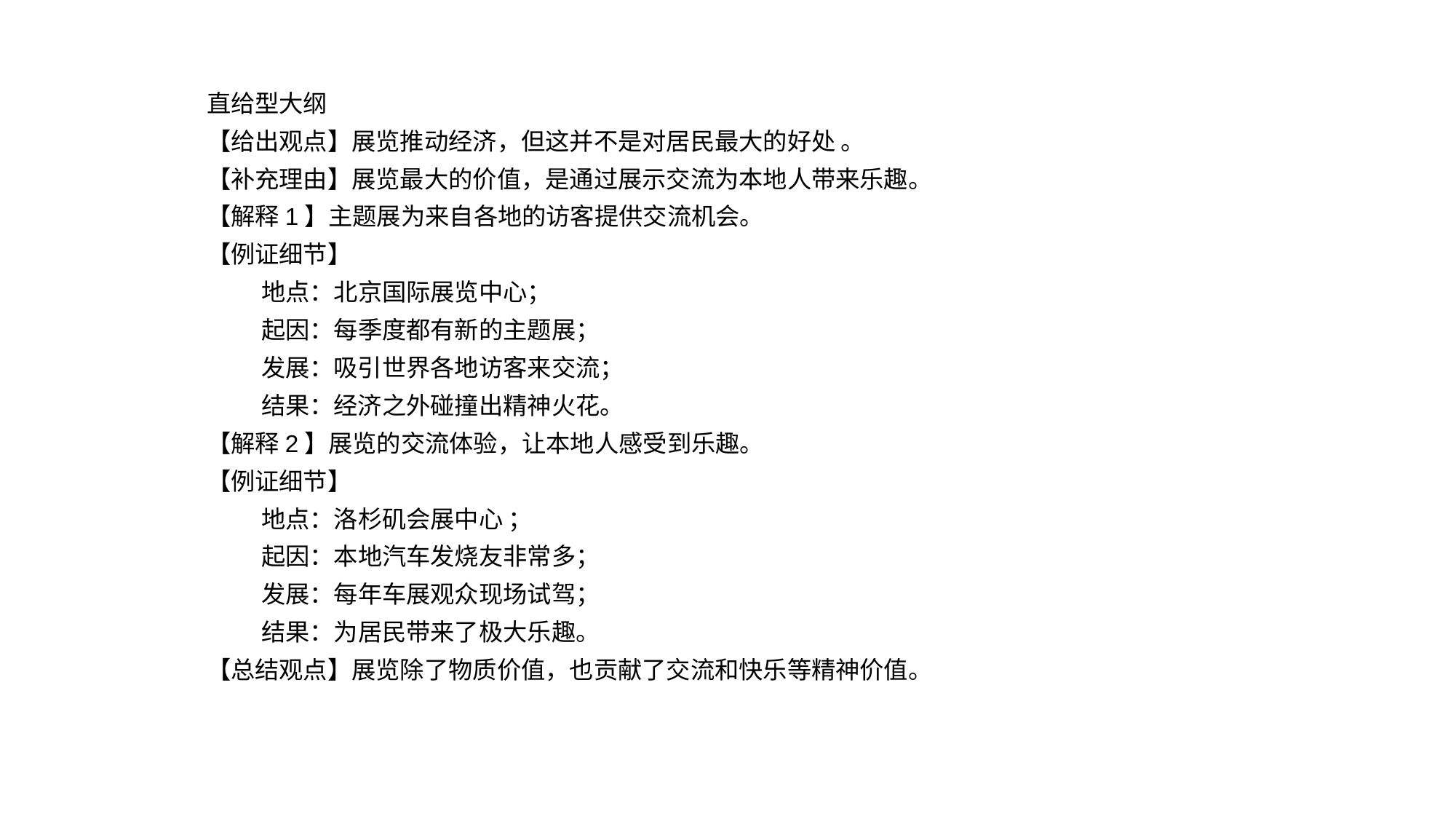

直给型大纲
【给出观点】展览推动经济，但这并不是对居民最大的好处 。
【补充理由】展览最大的价值，是通过展示交流为本地人带来乐趣。
【解释1】主题展为来自各地的访客提供交流机会。
【例证细节】
地点：北京国际展览中心；
起因：每季度都有新的主题展；
发展：吸引世界各地访客来交流；
结果：经济之外碰撞出精神火花。
【解释2】展览的交流体验，让本地人感受到乐趣。
【例证细节】
地点：洛杉矶会展中心 ；
起因：本地汽车发烧友非常多；
发展：每年车展观众现场试驾；
结果：为居民带来了极大乐趣。
【总结观点】展览除了物质价值，也贡献了交流和快乐等精神价值。